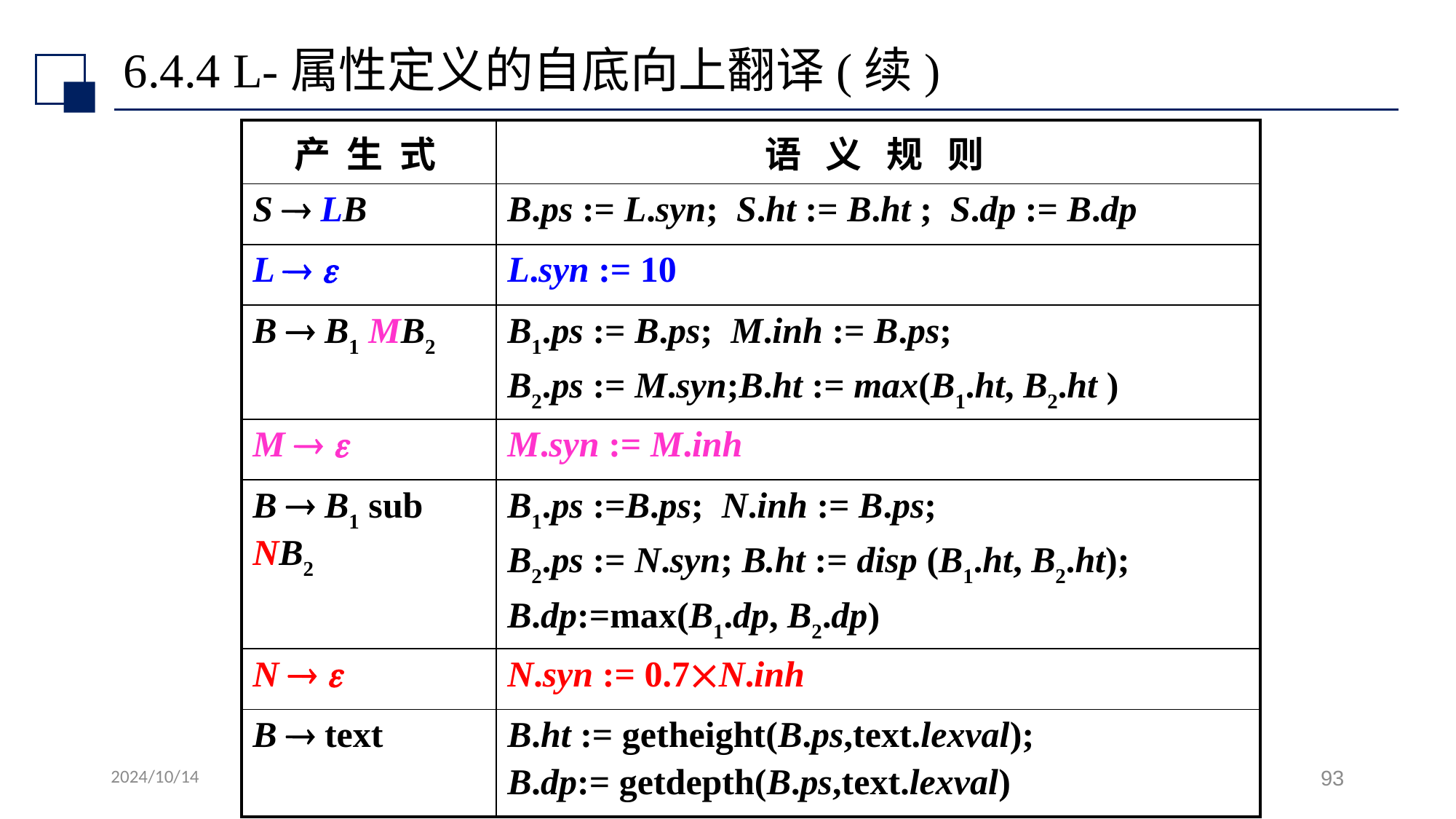

# 6.4.4 L-属性定义的自底向上翻译(续)
| 产 生 式 | 语 义 规 则 |
| --- | --- |
| S → LB | B.ps := L.syn; S.ht := B.ht ; S.dp := B.dp |
| L → ε | L.syn := 10 |
| B → B1 MB2 | B1.ps := B.ps; M.inh := B.ps; B2.ps := M.syn;B.ht := max(B1.ht, B2.ht ) |
| M → ε | M.syn := M.inh |
| B → B1 sub NB2 | B1.ps :=B.ps; N.inh := B.ps; B2.ps := N.syn; B.ht := disp (B1.ht, B2.ht); B.dp:=max(B1.dp, B2.dp) |
| N → ε | N.syn := 0.7×N.inh |
| B → text | B.ht := getheight(B.ps,text.lexval); B.dp:= getdepth(B.ps,text.lexval) |
2024/10/14
93